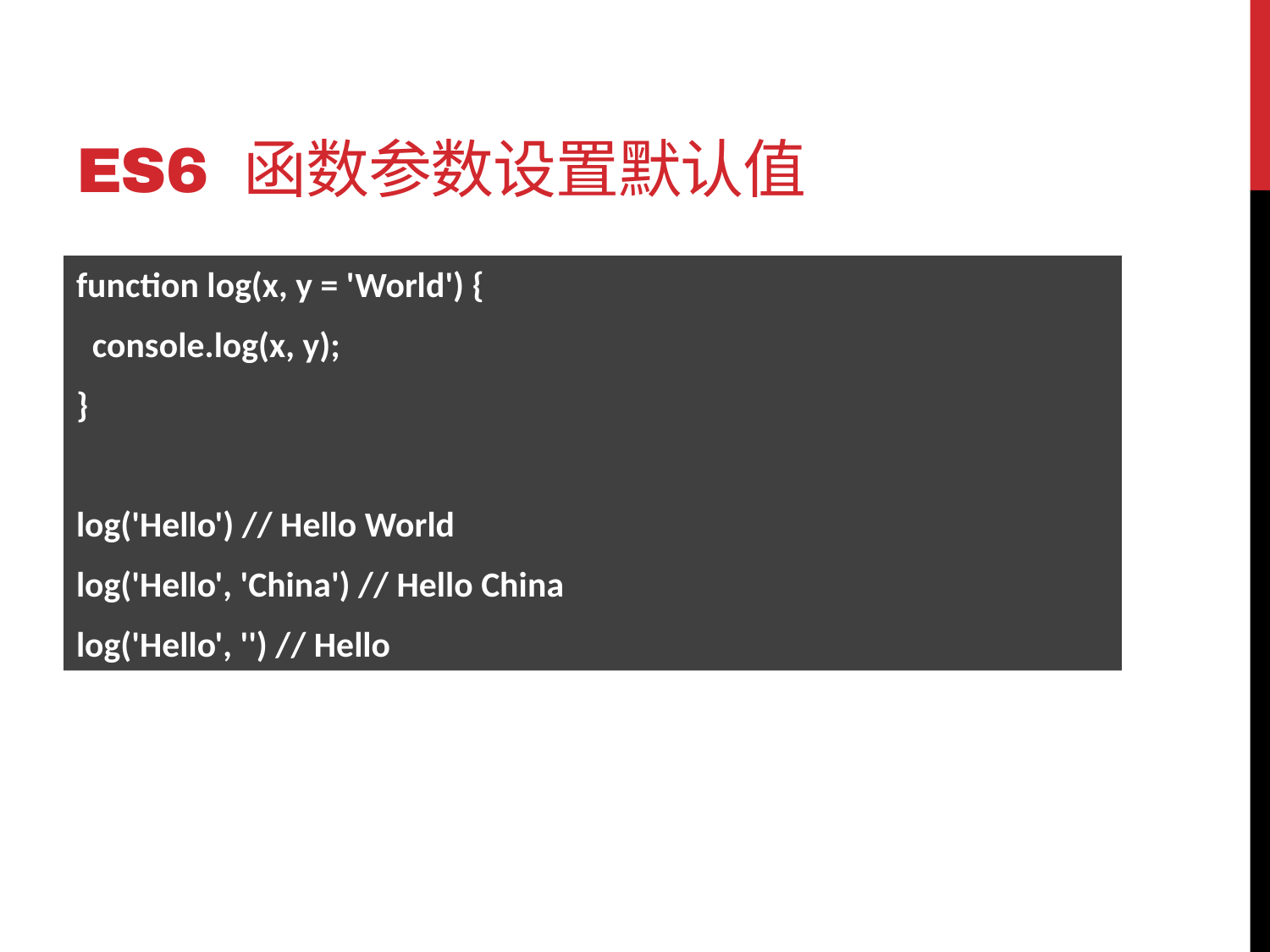

# ES6 函数参数设置默认值

function log(x, y = 'World') {
  console.log(x, y);
}

log('Hello') // Hello World
log('Hello', 'China') // Hello China
log('Hello', '') // Hello